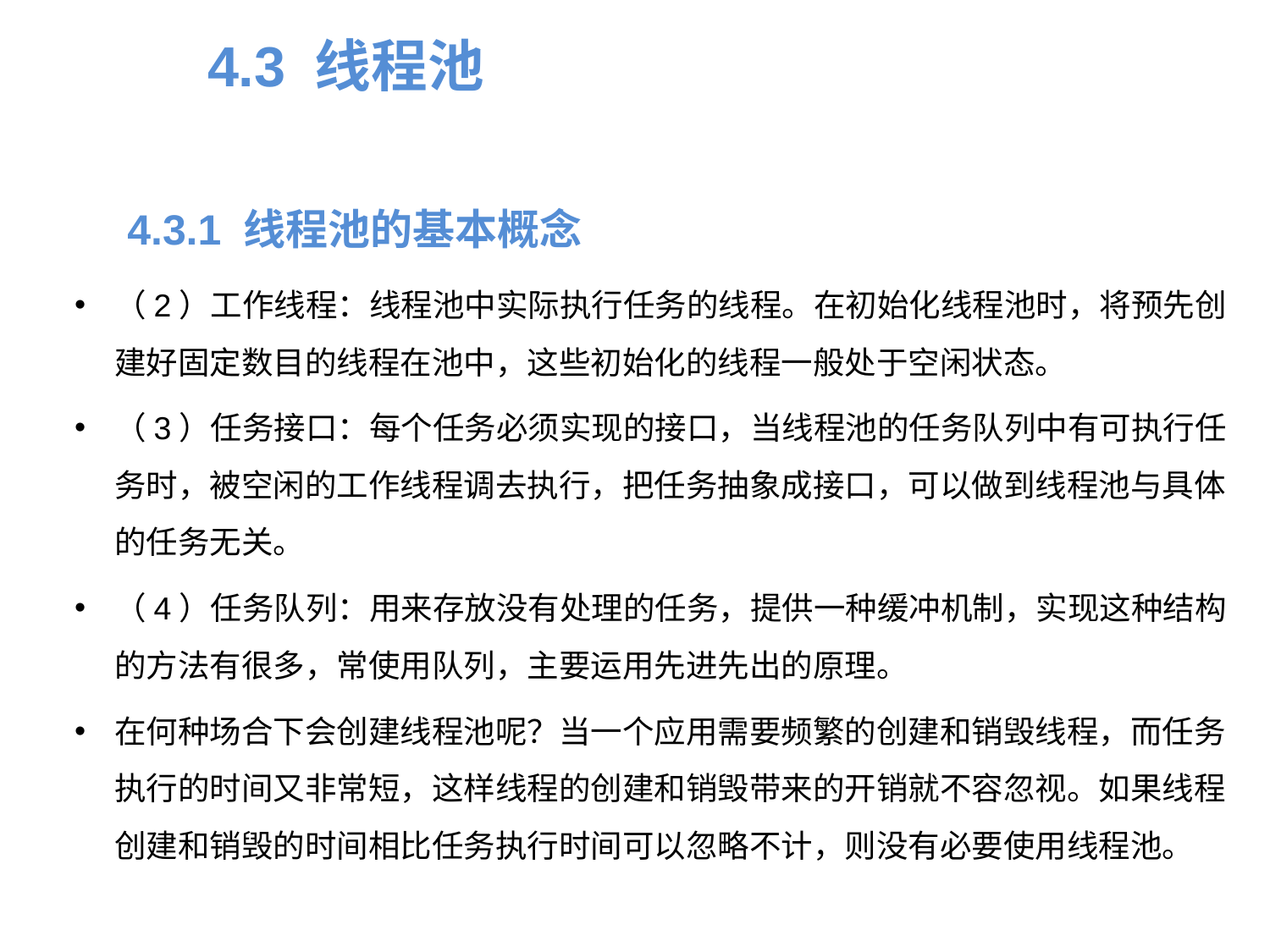

4.3 线程池
4.3.1 线程池的基本概念
（2）工作线程：线程池中实际执行任务的线程。在初始化线程池时，将预先创建好固定数目的线程在池中，这些初始化的线程一般处于空闲状态。
（3）任务接口：每个任务必须实现的接口，当线程池的任务队列中有可执行任务时，被空闲的工作线程调去执行，把任务抽象成接口，可以做到线程池与具体的任务无关。
（4）任务队列：用来存放没有处理的任务，提供一种缓冲机制，实现这种结构的方法有很多，常使用队列，主要运用先进先出的原理。
在何种场合下会创建线程池呢？当一个应用需要频繁的创建和销毁线程，而任务执行的时间又非常短，这样线程的创建和销毁带来的开销就不容忽视。如果线程创建和销毁的时间相比任务执行时间可以忽略不计，则没有必要使用线程池。